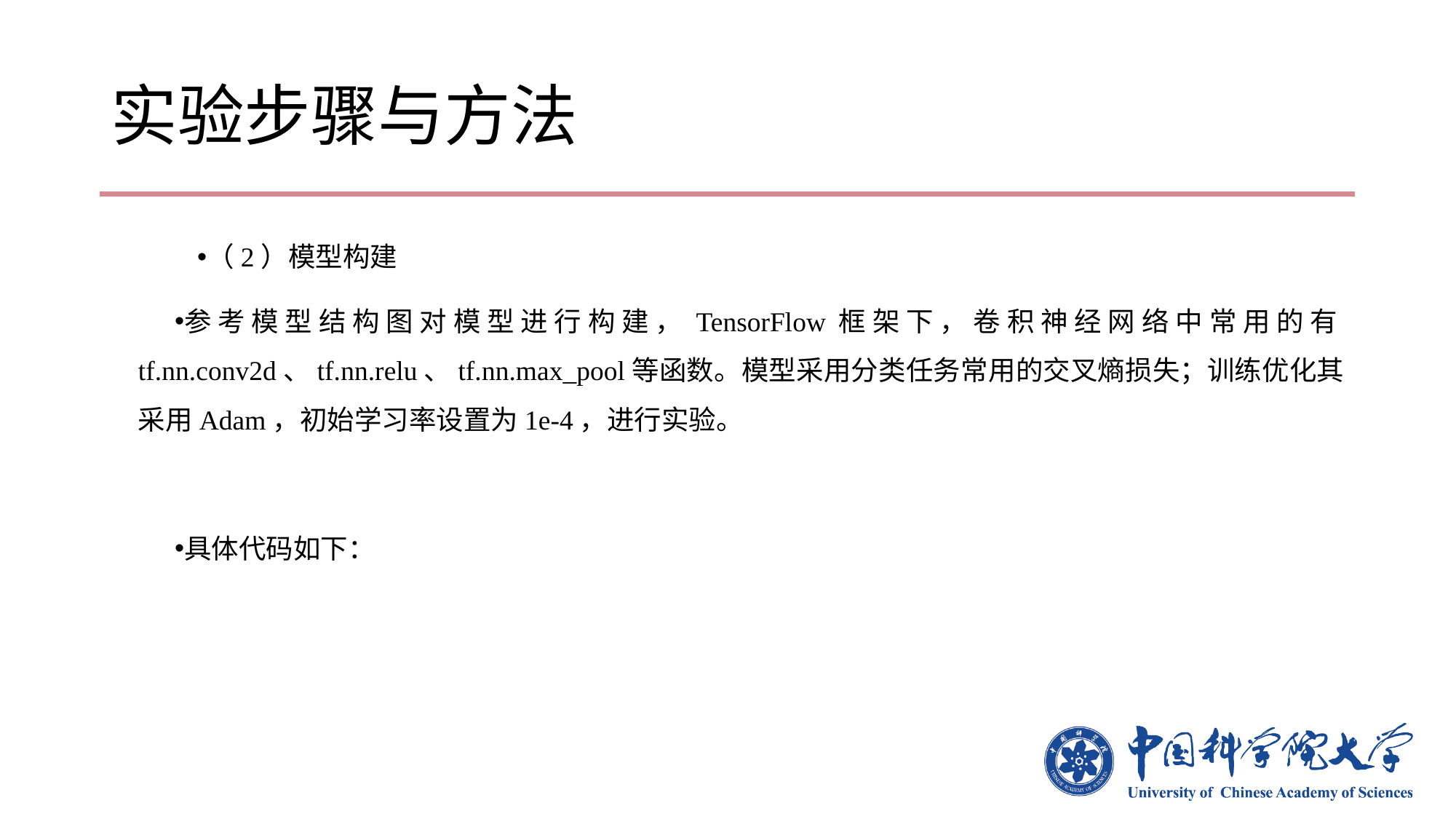

# 实验步骤与方法
（2）模型构建
参考模型结构图对模型进行构建，TensorFlow框架下，卷积神经网络中常用的有tf.nn.conv2d、tf.nn.relu、tf.nn.max_pool等函数。模型采用分类任务常用的交叉熵损失；训练优化其采用Adam，初始学习率设置为1e-4，进行实验。

具体代码如下：